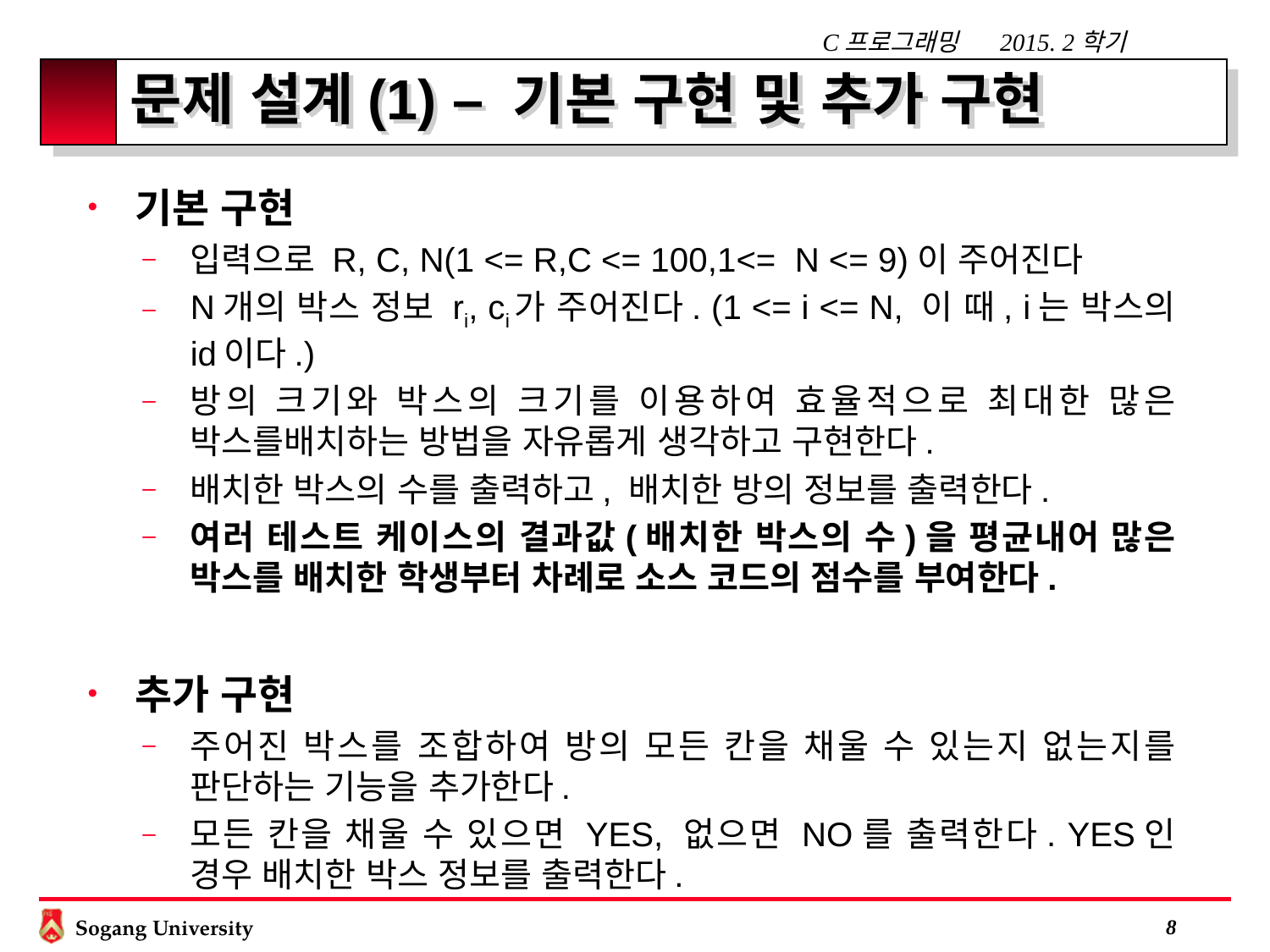

# 문제 설계(1) – 기본 구현 및 추가 구현
기본 구현
입력으로 R, C, N(1 <= R,C <= 100,1<=  N <= 9)이 주어진다
N개의 박스 정보 ri, ci가 주어진다. (1 <= i <= N, 이 때, i는 박스의 id이다.)
방의 크기와 박스의 크기를 이용하여 효율적으로 최대한 많은 박스를배치하는 방법을 자유롭게 생각하고 구현한다.
배치한 박스의 수를 출력하고, 배치한 방의 정보를 출력한다.
여러 테스트 케이스의 결과값(배치한 박스의 수)을 평균내어 많은 박스를 배치한 학생부터 차례로 소스 코드의 점수를 부여한다.

추가 구현
주어진 박스를 조합하여 방의 모든 칸을 채울 수 있는지 없는지를 판단하는 기능을 추가한다.
모든 칸을 채울 수 있으면 YES, 없으면 NO를 출력한다. YES인 경우 배치한 박스 정보를 출력한다.
 8